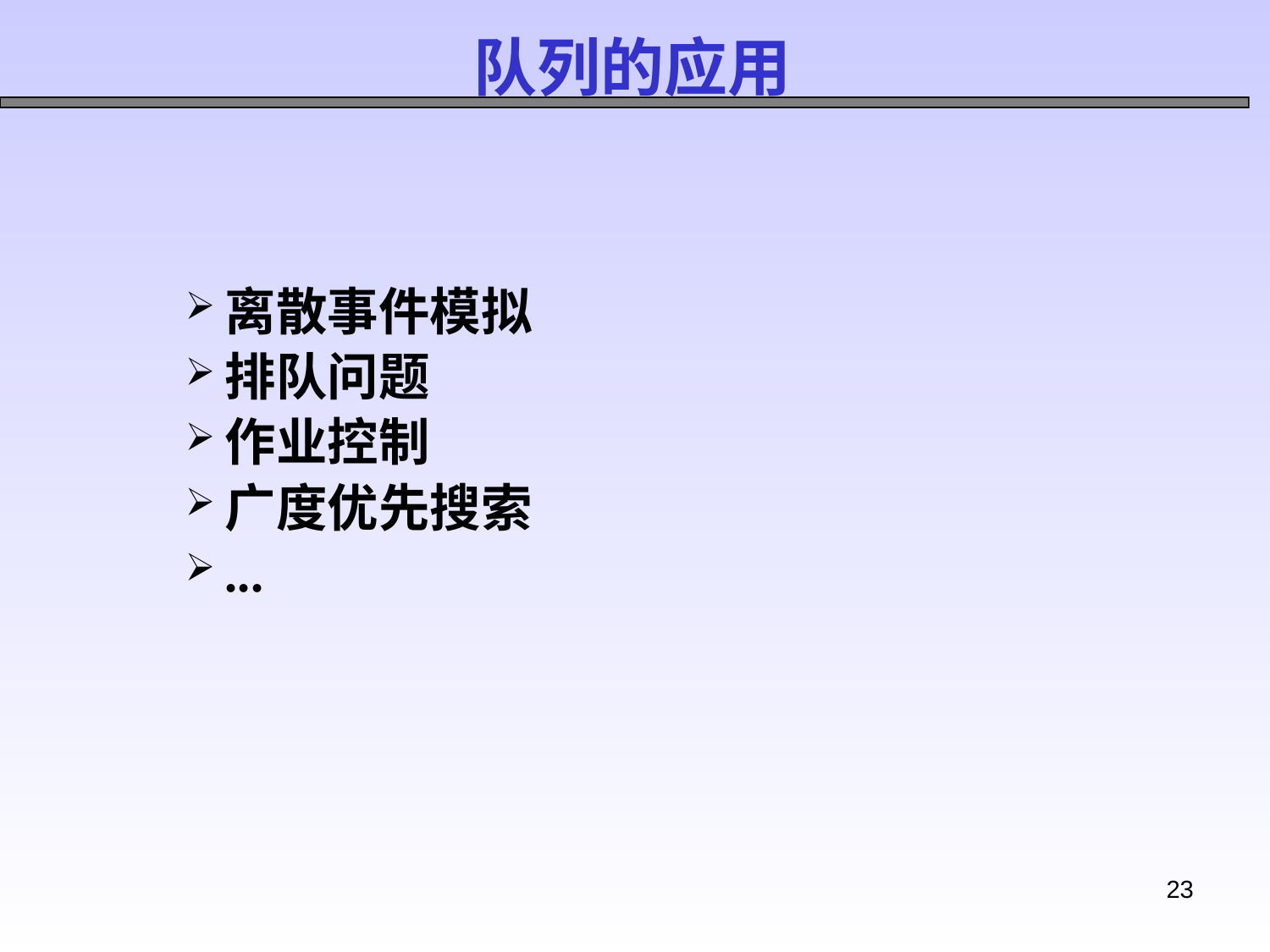

# 队列的应用

离散事件模拟
排队问题
作业控制
广度优先搜索
...
23